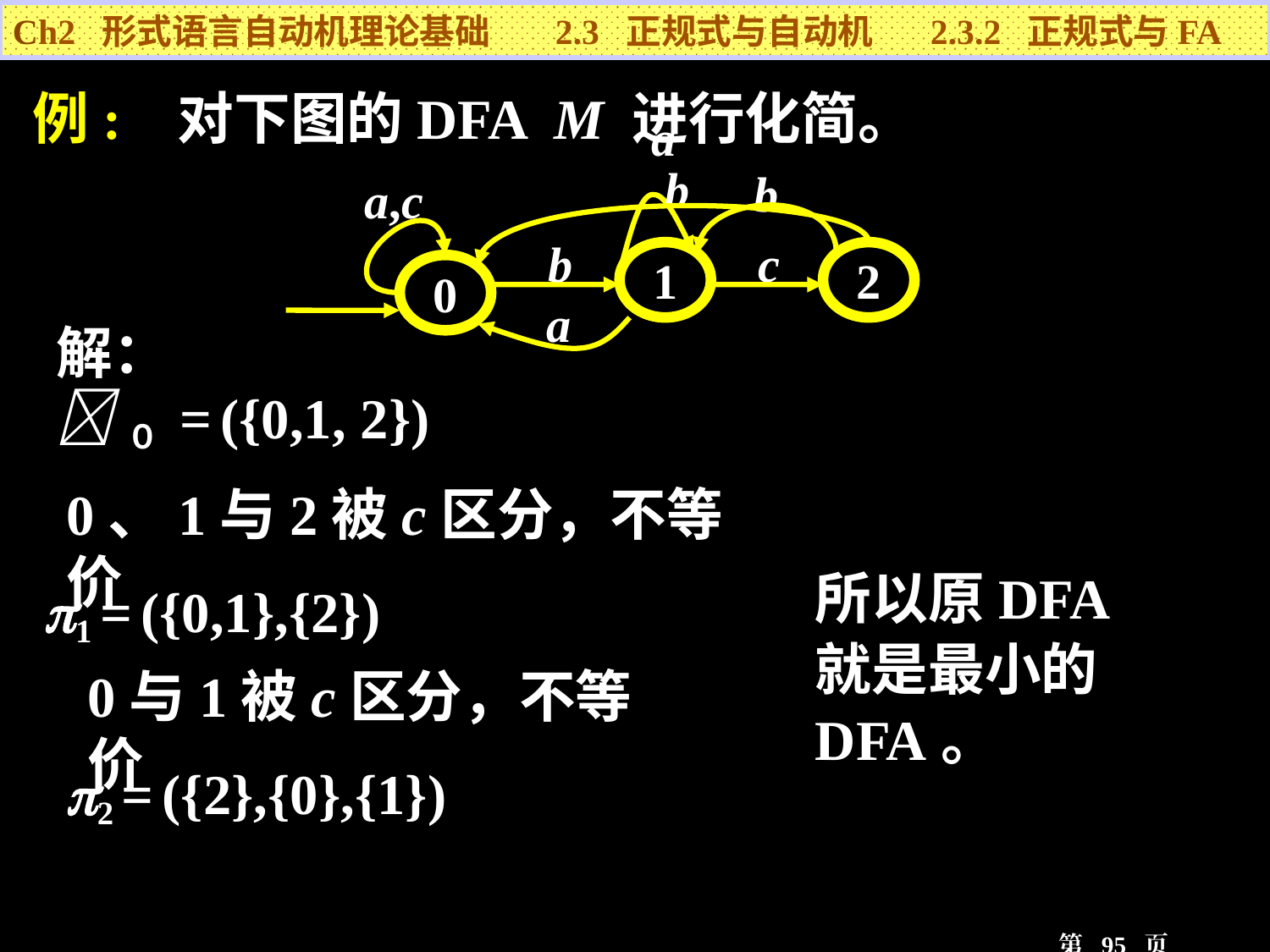

Ch2  形式语言自动机理论基础       2.3  正规式与自动机      2.3.2  正规式与FA
例:   对下图的DFA  M 进行化简。
a
b
b
a,c

b
c
1
2
0

a

解：
π０ = ({0,1, 2})
0、1与2被c区分，不等价
所以原DFA就是最小的DFA。
π1 = ({0,1},{2})
0与1被c区分，不等价
π2 = ({2},{0},{1})